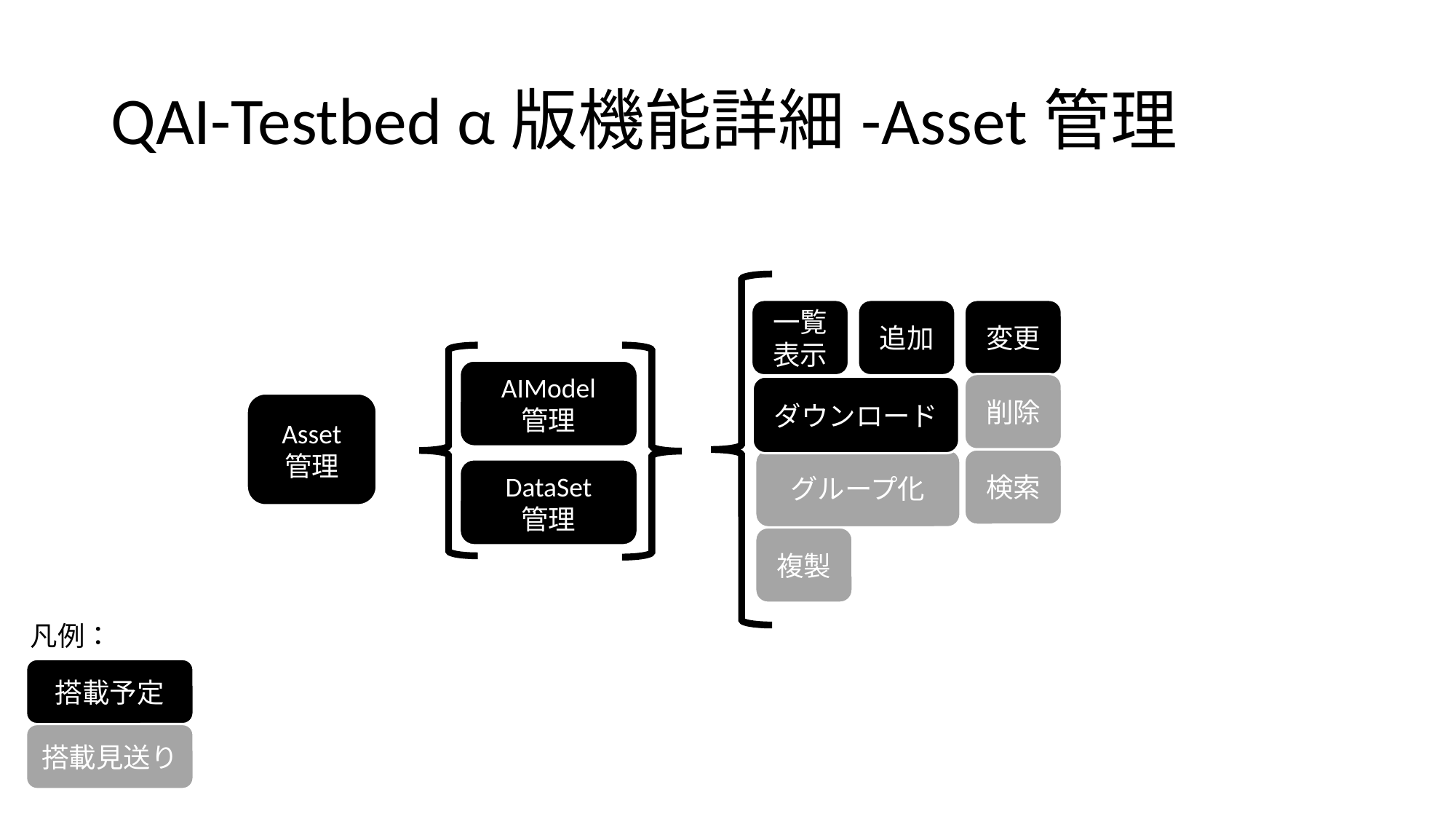

# QAI-Testbed α版機能詳細-Asset管理

一覧
表示
追加
変更

AIModel
管理
削除
ダウンロード
Asset
管理
検索
グループ化
DataSet
管理
複製
凡例：
搭載予定
搭載見送り